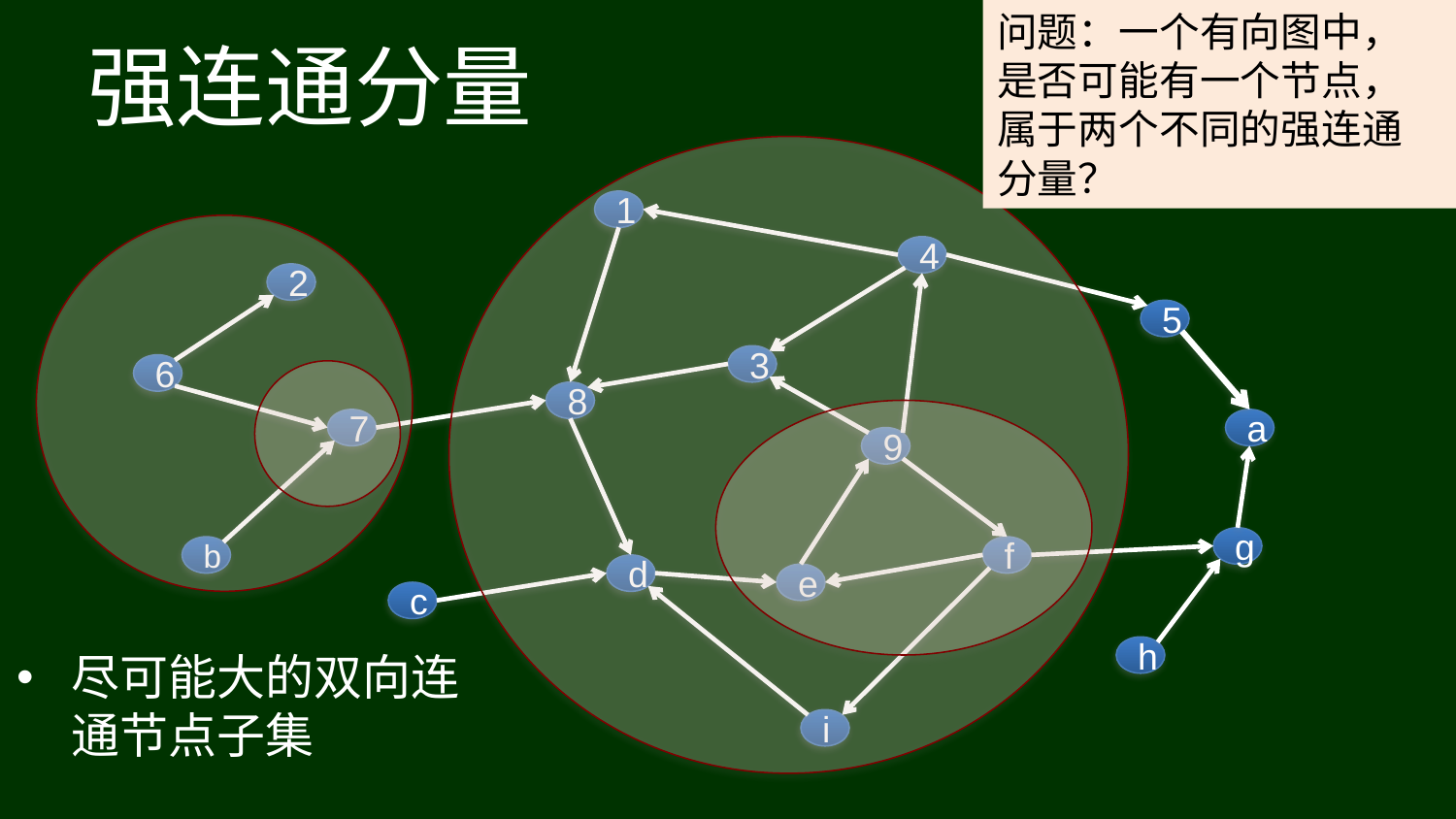

问题：一个有向图中，是否可能有一个节点，属于两个不同的强连通分量？
# 强连通分量

1

4
2
5
3
6

8

7
a
9
g
b
f
d
e
c
h
尽可能大的双向连通节点子集
i